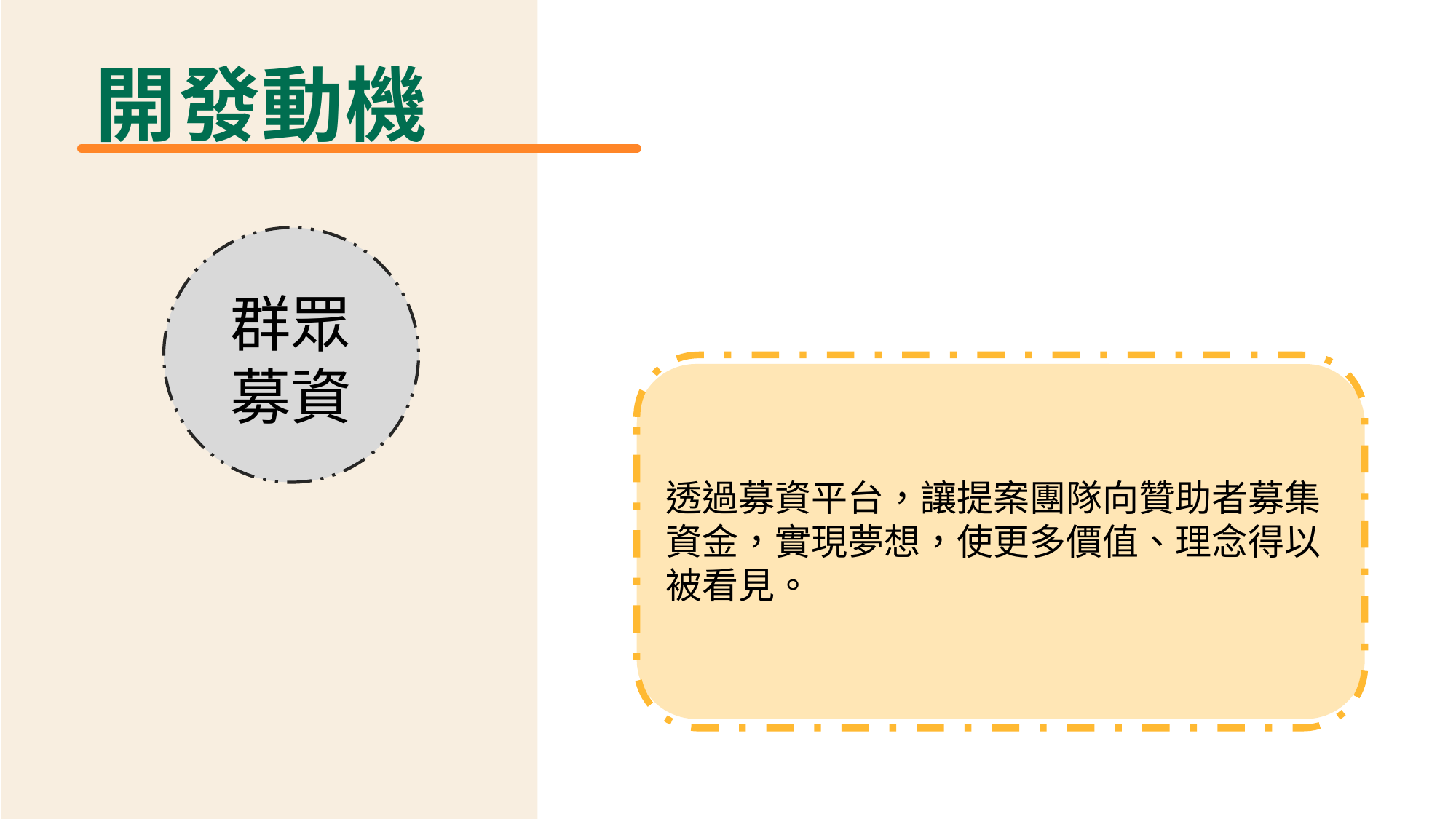

開發動機

群眾
募資

透過募資平台，讓提案團隊向贊助者募集資金，實現夢想，使更多價值、理念得以被看見。